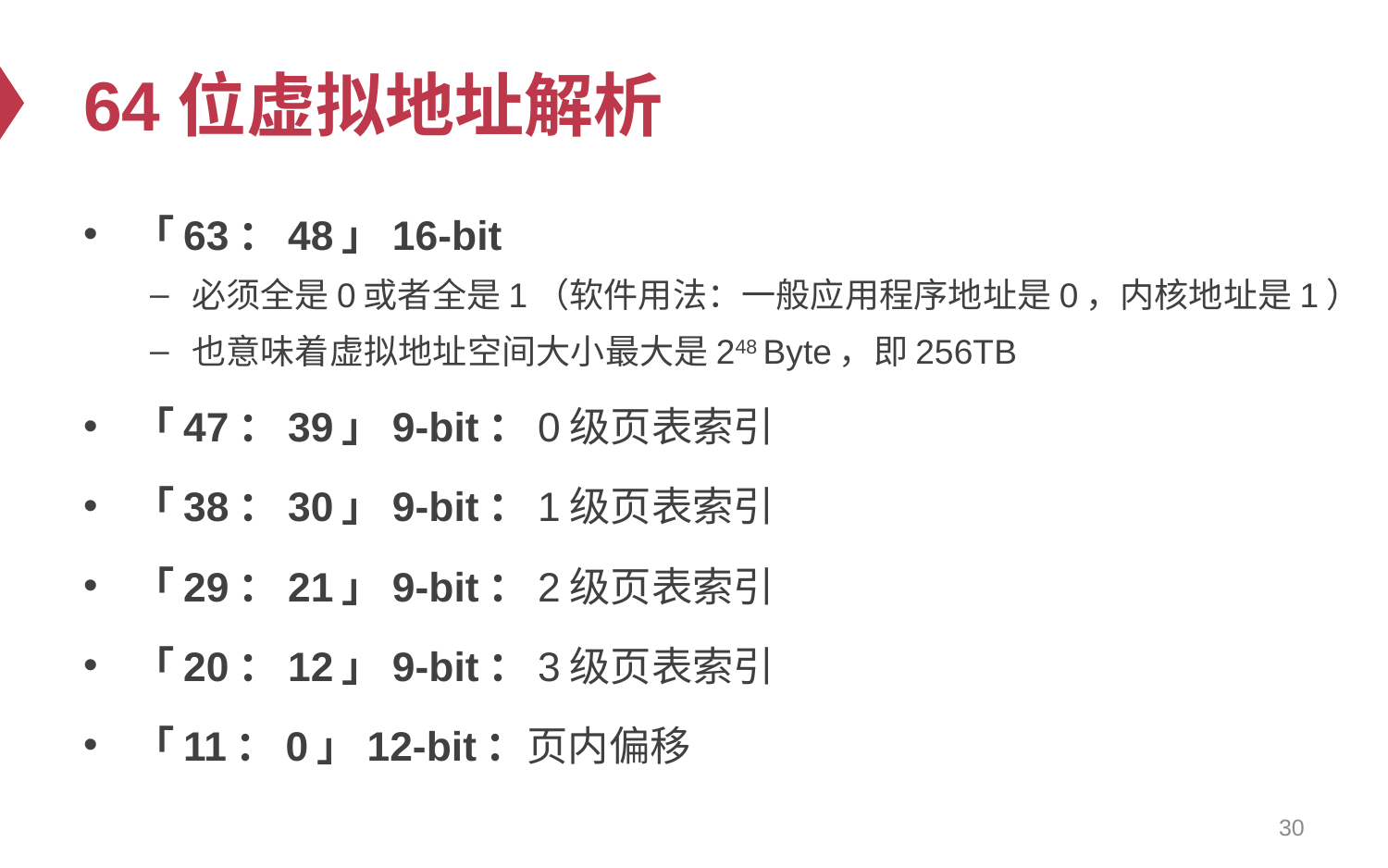

# 64位虚拟地址解析
「63：48」16-bit
必须全是0或者全是1（软件用法：一般应用程序地址是0，内核地址是1）
也意味着虚拟地址空间大小最大是248 Byte，即256TB
「47：39」9-bit：0级页表索引
「38：30」9-bit：1级页表索引
「29：21」9-bit：2级页表索引
「20：12」9-bit：3级页表索引
「11：0」12-bit：页内偏移

30